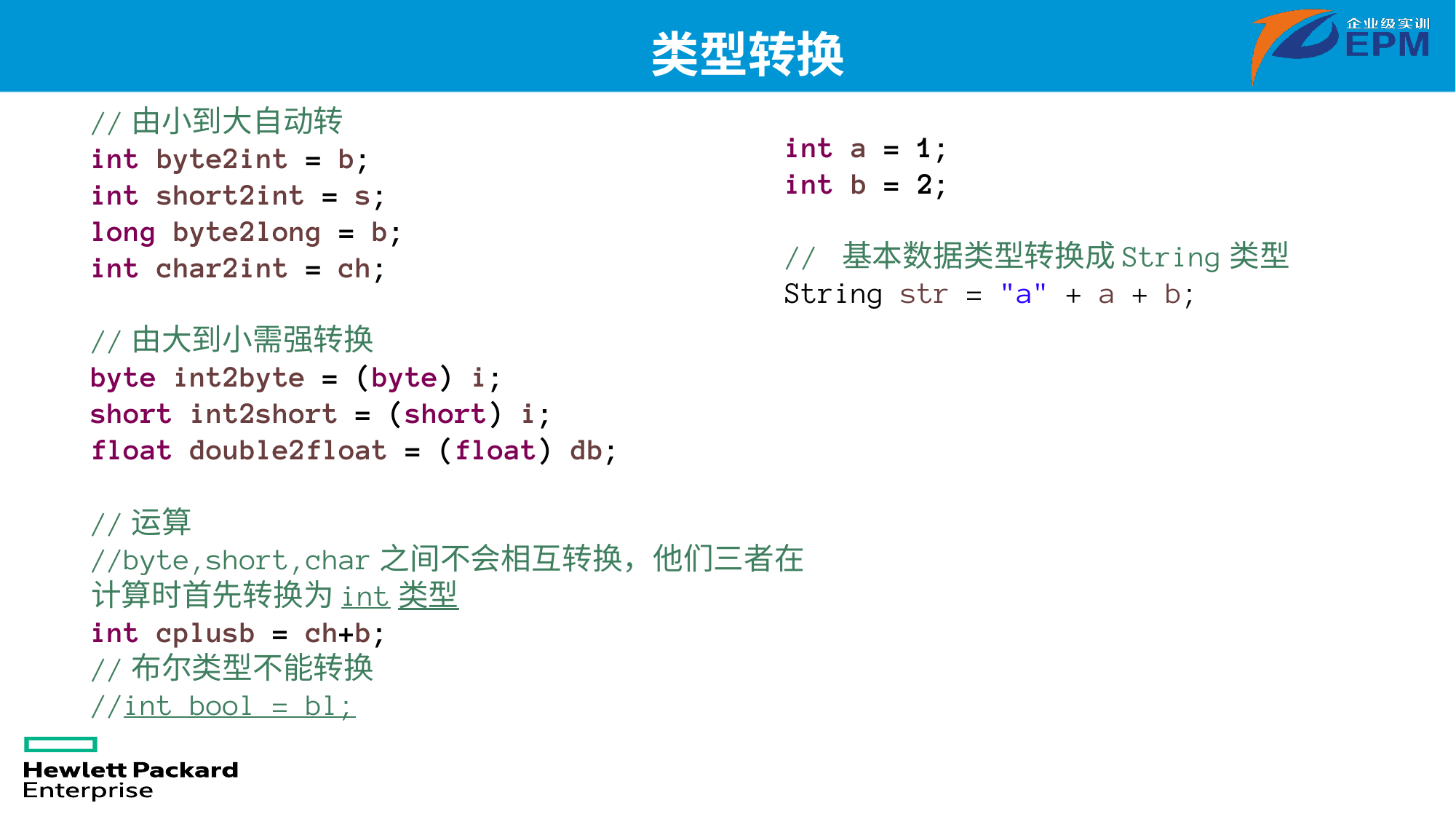

# 类型转换
//由小到大自动转
int byte2int = b;
int short2int = s;
long byte2long = b;
int char2int = ch;

//由大到小需强转换
byte int2byte = (byte) i;
short int2short = (short) i;
float double2float = (float) db;

//运算
//byte,short,char之间不会相互转换，他们三者在计算时首先转换为int类型
int cplusb = ch+b;
//布尔类型不能转换
//int bool = bl;
int a = 1;
int b = 2;

// 基本数据类型转换成String类型
String str = "a" + a + b;